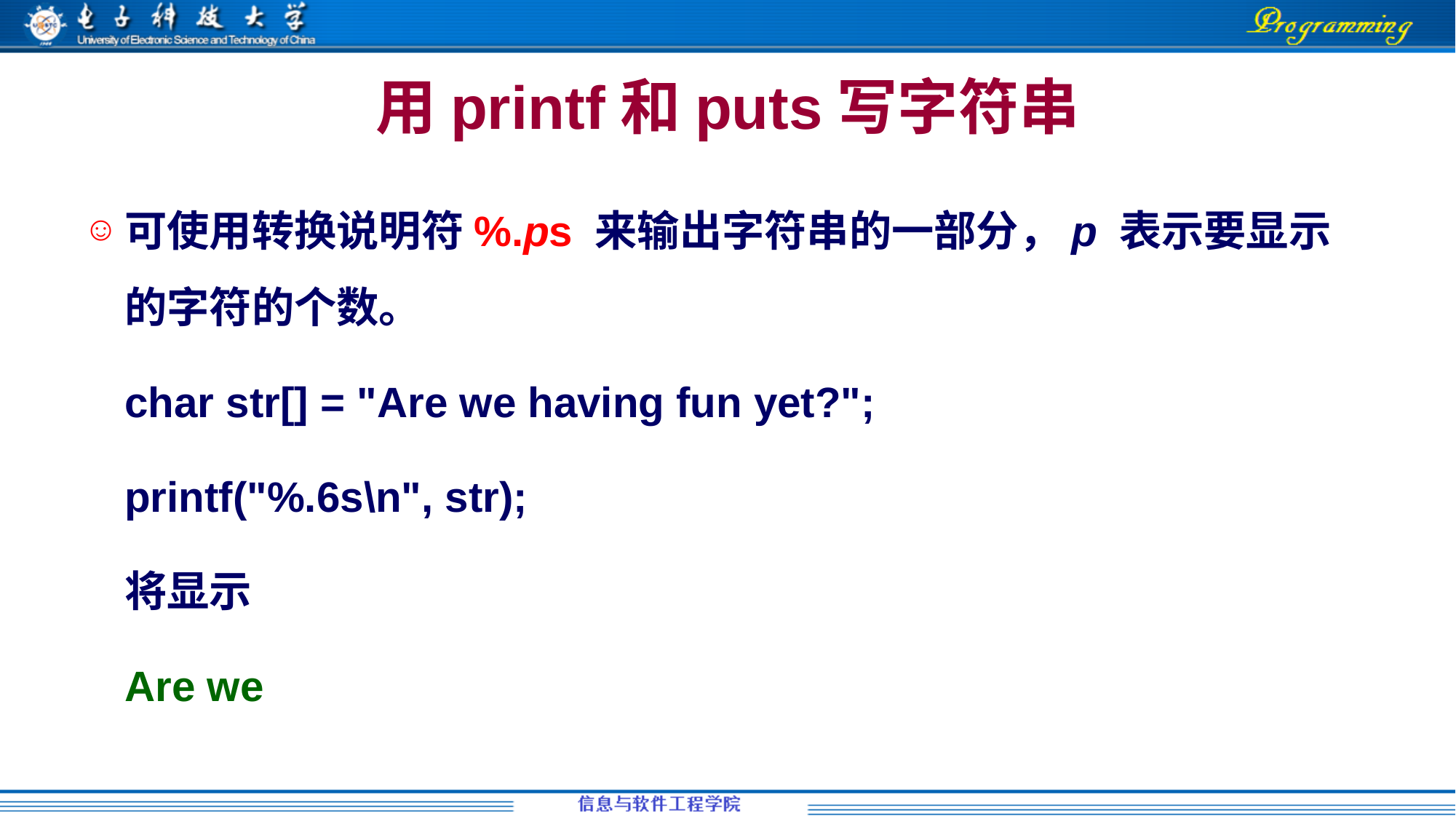

# 用printf和puts写字符串
可使用转换说明符%.ps 来输出字符串的一部分，p 表示要显示的字符的个数。
	char str[] = "Are we having fun yet?";
	printf("%.6s\n", str);
	将显示
	Are we